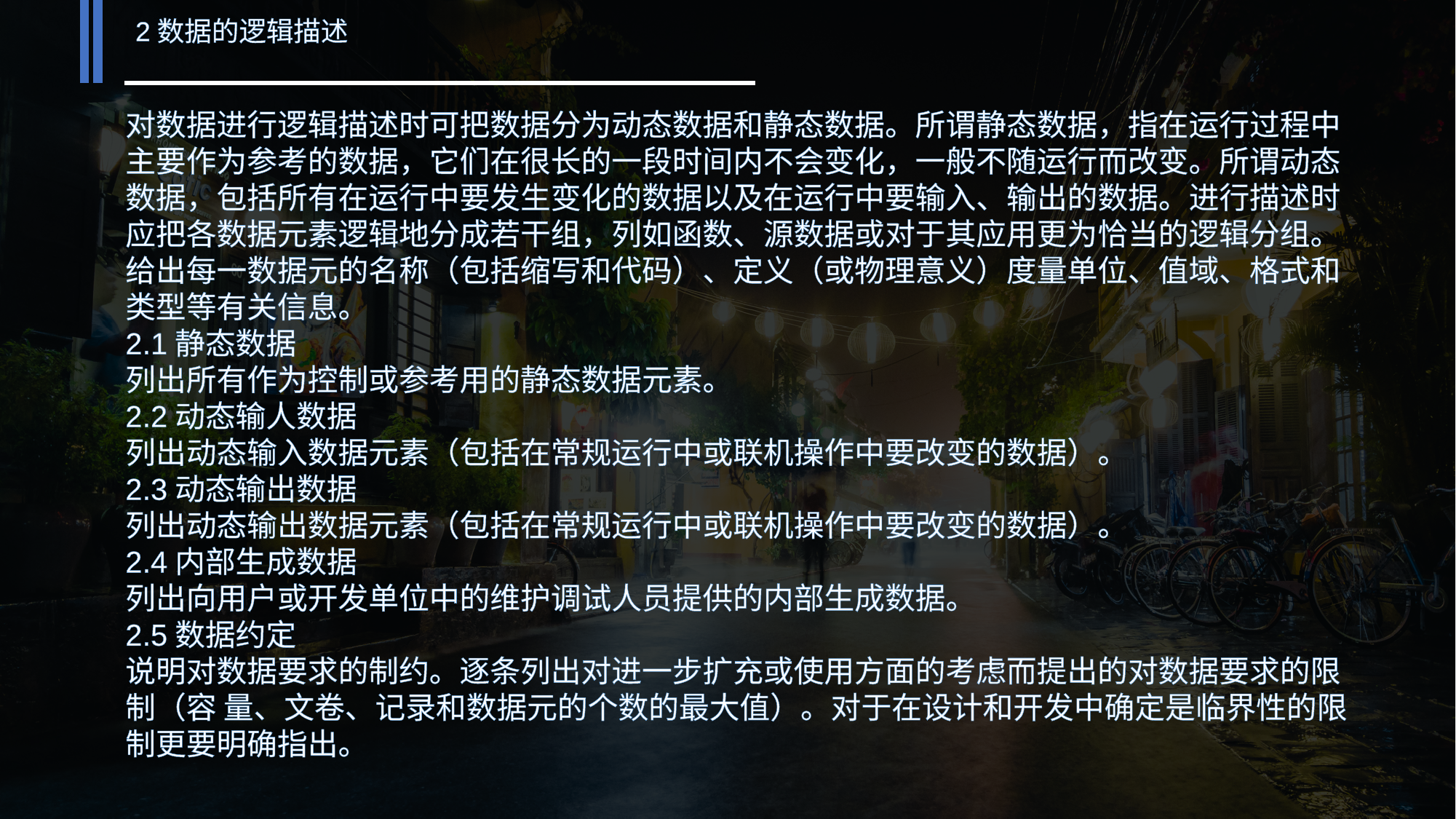

2数据的逻辑描述
对数据进行逻辑描述时可把数据分为动态数据和静态数据。所谓静态数据，指在运行过程中主要作为参考的数据，它们在很长的一段时间内不会变化，一般不随运行而改变。所谓动态数据，包括所有在运行中要发生变化的数据以及在运行中要输入、输出的数据。进行描述时应把各数据元素逻辑地分成若干组，列如函数、源数据或对于其应用更为恰当的逻辑分组。给出每一数据元的名称（包括缩写和代码）、定义（或物理意义）度量单位、值域、格式和类型等有关信息。
2.1静态数据
列出所有作为控制或参考用的静态数据元素。
2.2动态输人数据
列出动态输入数据元素（包括在常规运行中或联机操作中要改变的数据）。
2.3动态输出数据
列出动态输出数据元素（包括在常规运行中或联机操作中要改变的数据）。
2.4内部生成数据
列出向用户或开发单位中的维护调试人员提供的内部生成数据。
2.5数据约定
说明对数据要求的制约。逐条列出对进一步扩充或使用方面的考虑而提出的对数据要求的限制（容 量、文卷、记录和数据元的个数的最大值）。对于在设计和开发中确定是临界性的限制更要明确指出。